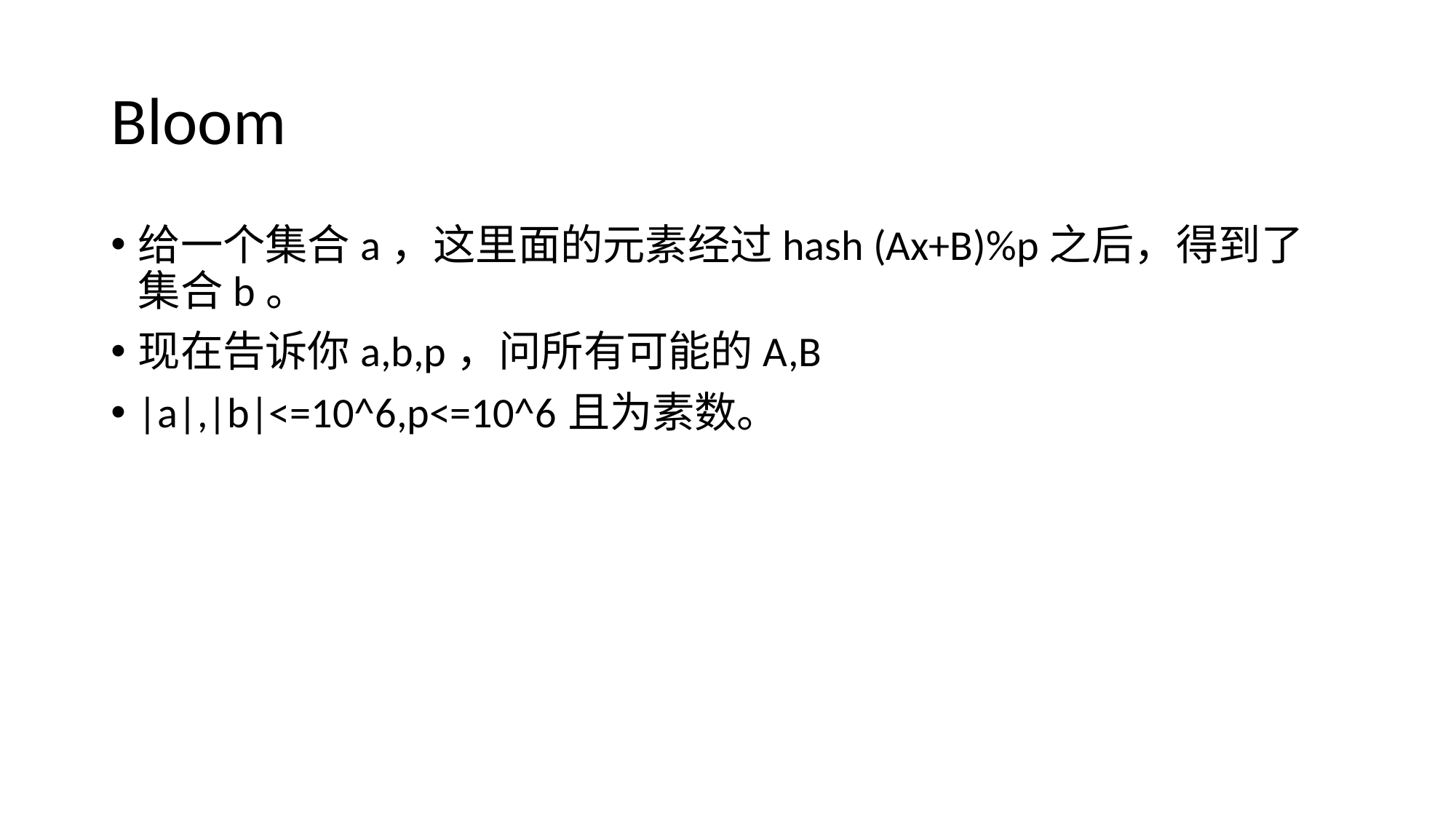

# Bloom
给一个集合a，这里面的元素经过hash (Ax+B)%p之后，得到了集合b。
现在告诉你a,b,p，问所有可能的A,B
|a|,|b|<=10^6,p<=10^6且为素数。